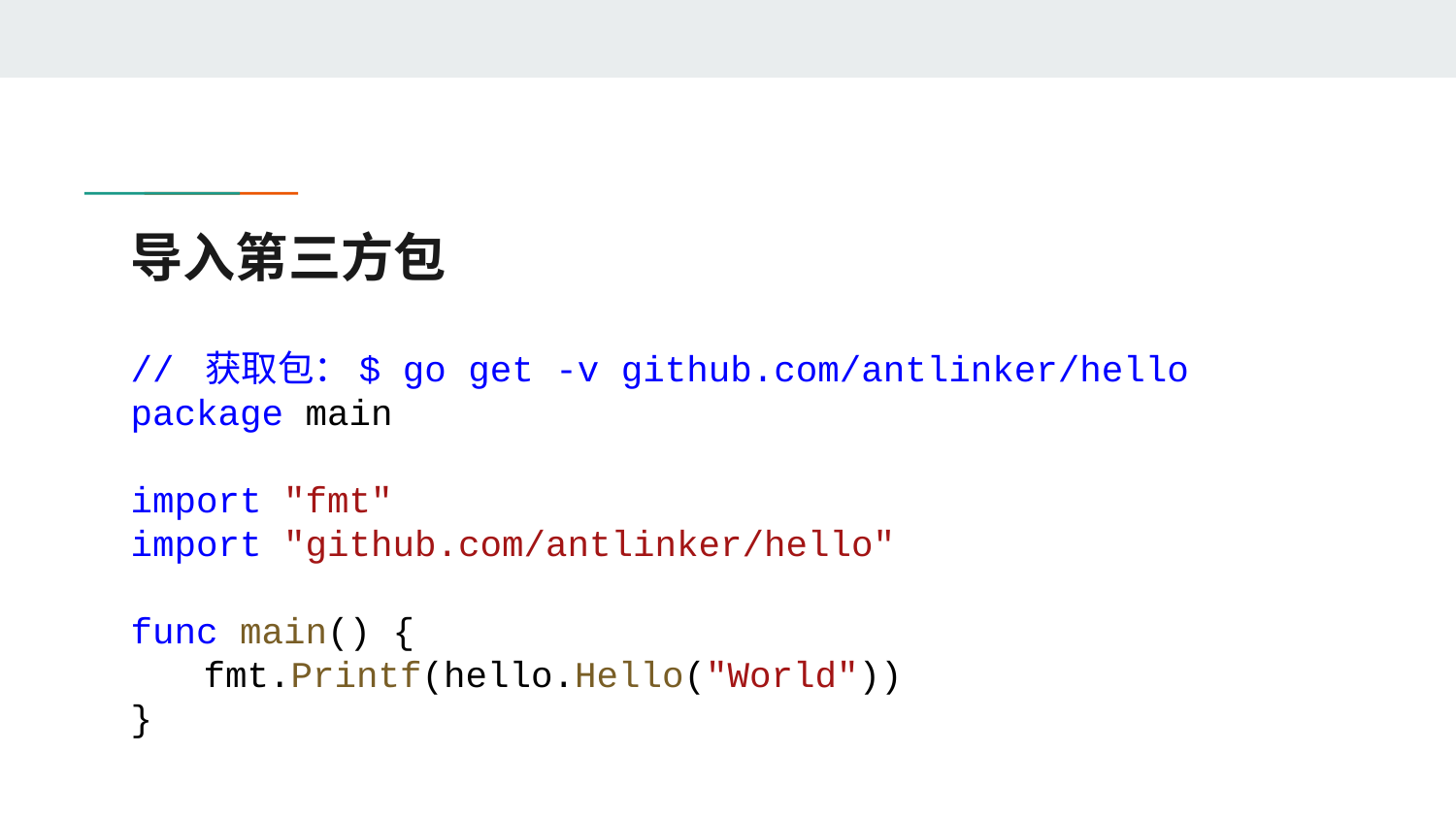

# 导入第三方包
// 获取包：$ go get -v github.com/antlinker/hello
package main

import "fmt"
import "github.com/antlinker/hello"

func main() {
fmt.Printf(hello.Hello("World"))
}